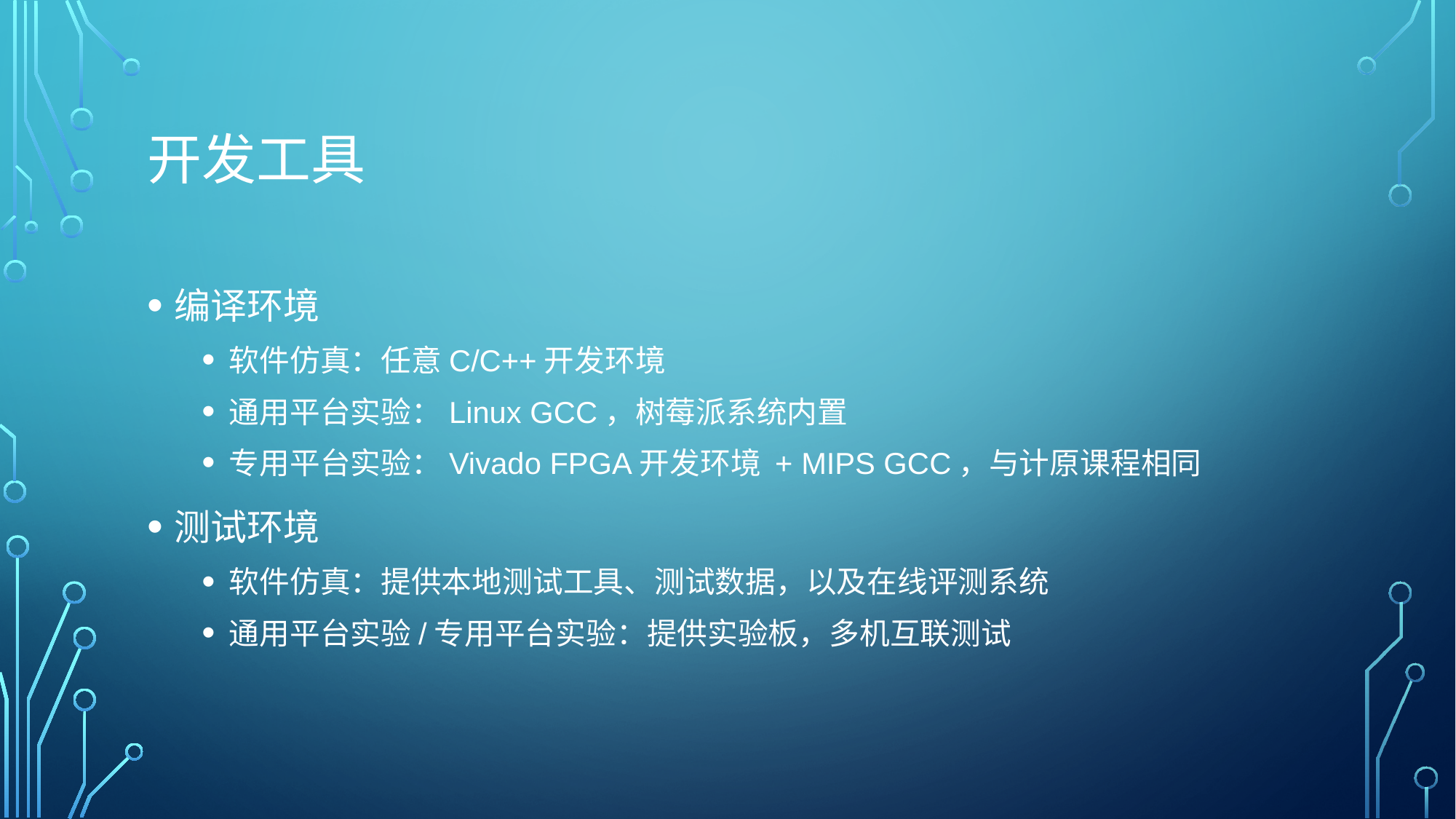

# 开发工具
编译环境
软件仿真：任意C/C++开发环境
通用平台实验：Linux GCC，树莓派系统内置
专用平台实验：Vivado FPGA开发环境 + MIPS GCC，与计原课程相同
测试环境
软件仿真：提供本地测试工具、测试数据，以及在线评测系统
通用平台实验/专用平台实验：提供实验板，多机互联测试